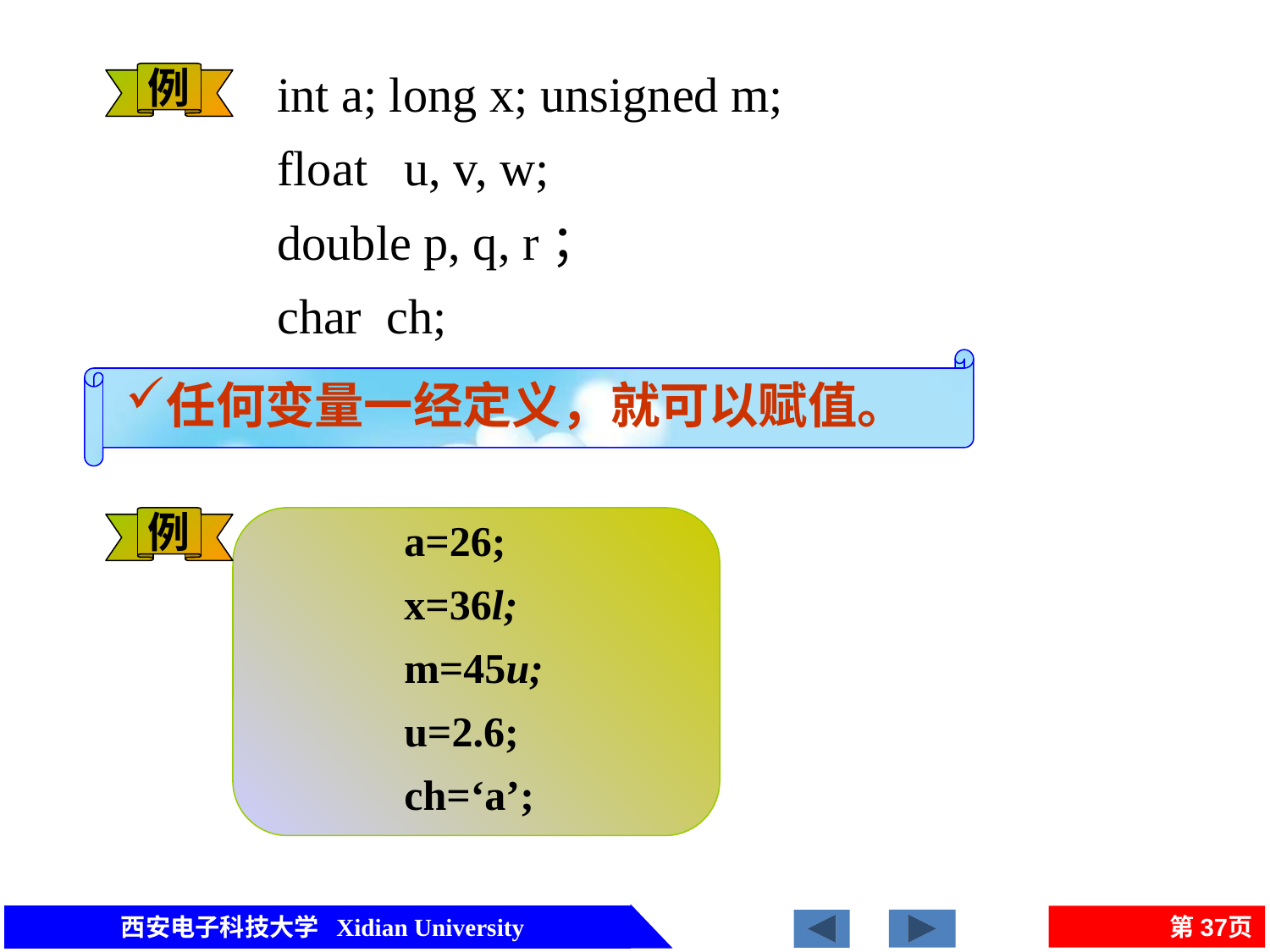

int a; long x; unsigned m;
float   u, v, w;
double p, q, r；
char  ch;
例

任何变量一经定义，就可以赋值。

例

            a=26;
	x=36l;
	m=45u;
	u=2.6;
	ch=‘a’;